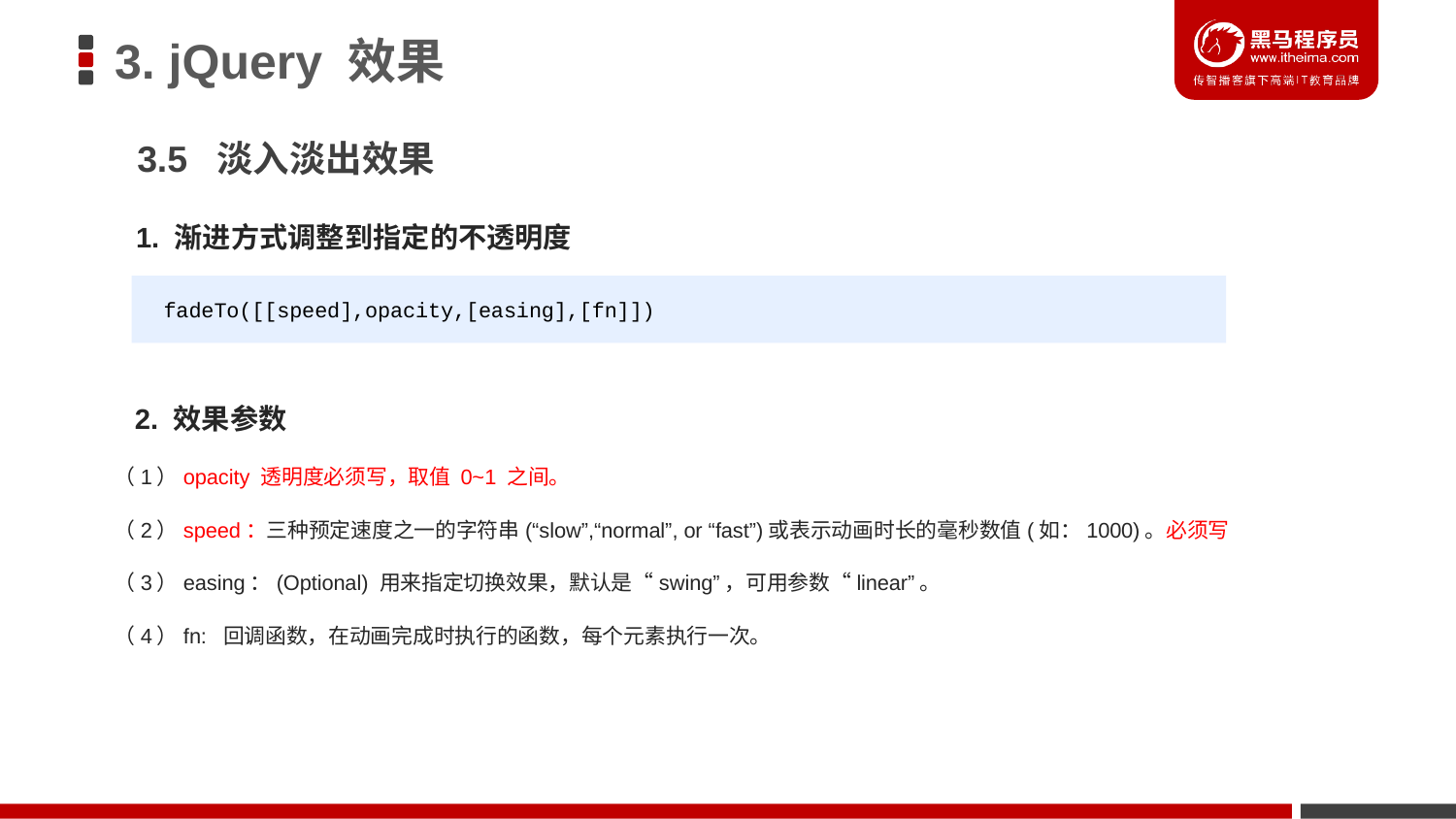

# 3. jQuery 效果
3.5  淡入淡出效果
1. 渐进方式调整到指定的不透明度
fadeTo([[speed],opacity,[easing],[fn]])
2. 效果参数
（1）opacity 透明度必须写，取值 0~1 之间。
（2）speed：三种预定速度之一的字符串(“slow”,“normal”, or “fast”)或表示动画时长的毫秒数值(如：1000)。必须写
（3）easing：(Optional) 用来指定切换效果，默认是“swing”，可用参数“linear”。
（4）fn:  回调函数，在动画完成时执行的函数，每个元素执行一次。